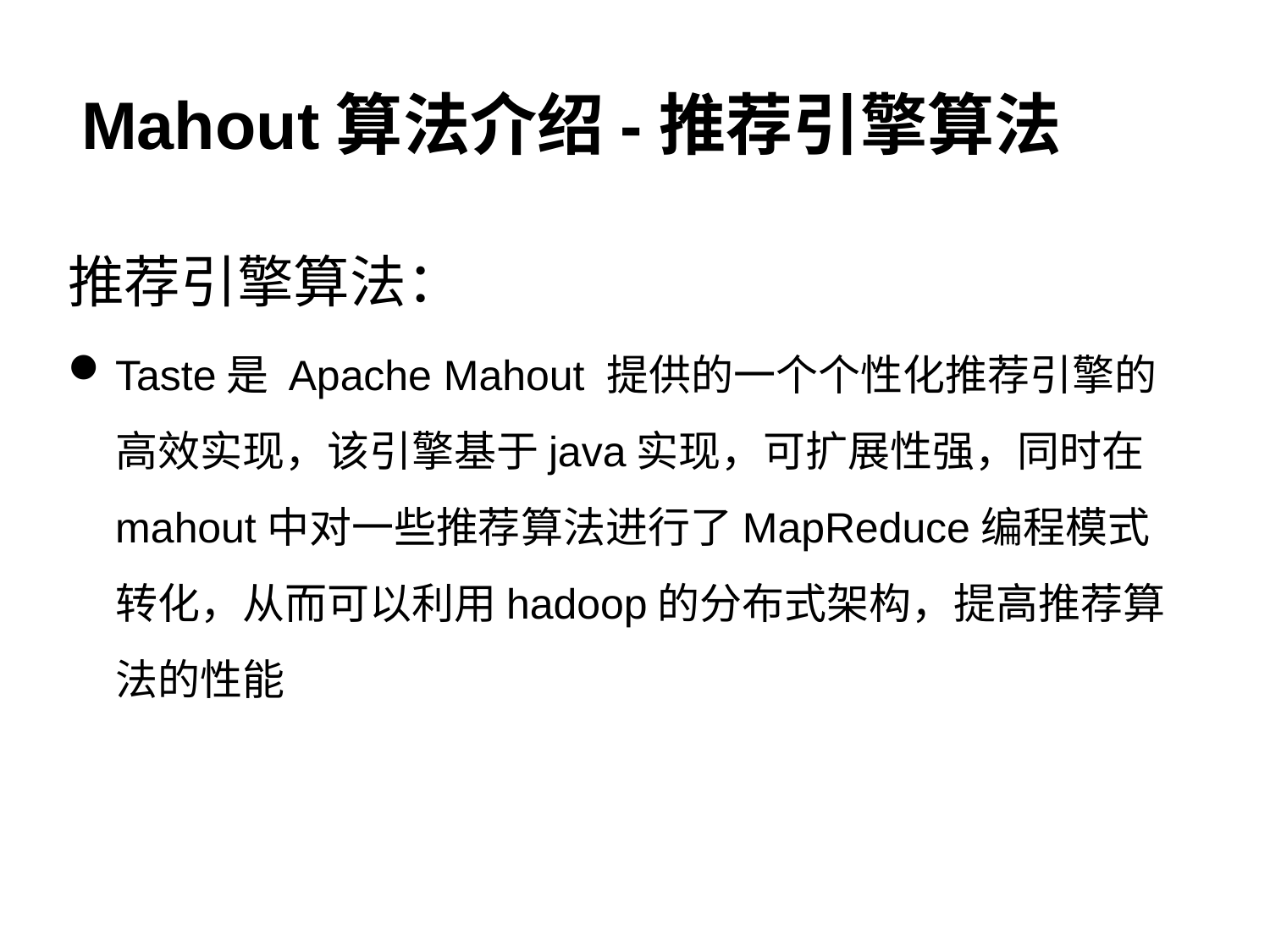

Mahout算法介绍-推荐引擎算法
推荐引擎算法：
Taste是 Apache Mahout 提供的一个个性化推荐引擎的高效实现，该引擎基于java实现，可扩展性强，同时在mahout中对一些推荐算法进行了MapReduce编程模式转化，从而可以利用hadoop的分布式架构，提高推荐算法的性能